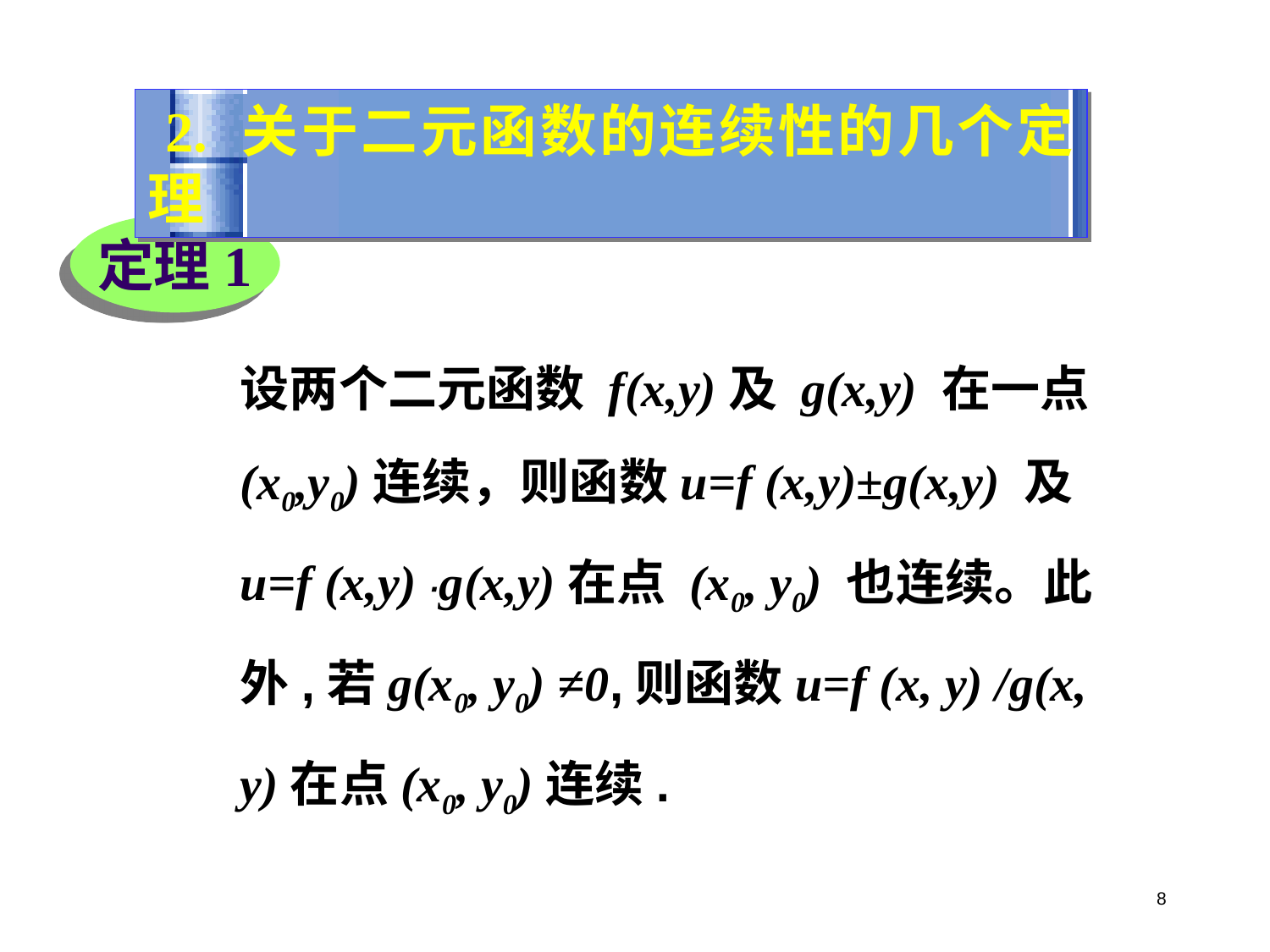

2. 关于二元函数的连续性的几个定理
定理1
设两个二元函数 f(x,y)及 g(x,y) 在一点(x0,y0)连续，则函数u=f (x,y)±g(x,y) 及u=f (x,y) ·g(x,y)在点 (x0, y0) 也连续。此外,若g(x0, y0) ≠0,则函数u=f (x, y) /g(x, y)在点(x0, y0)连续.
8